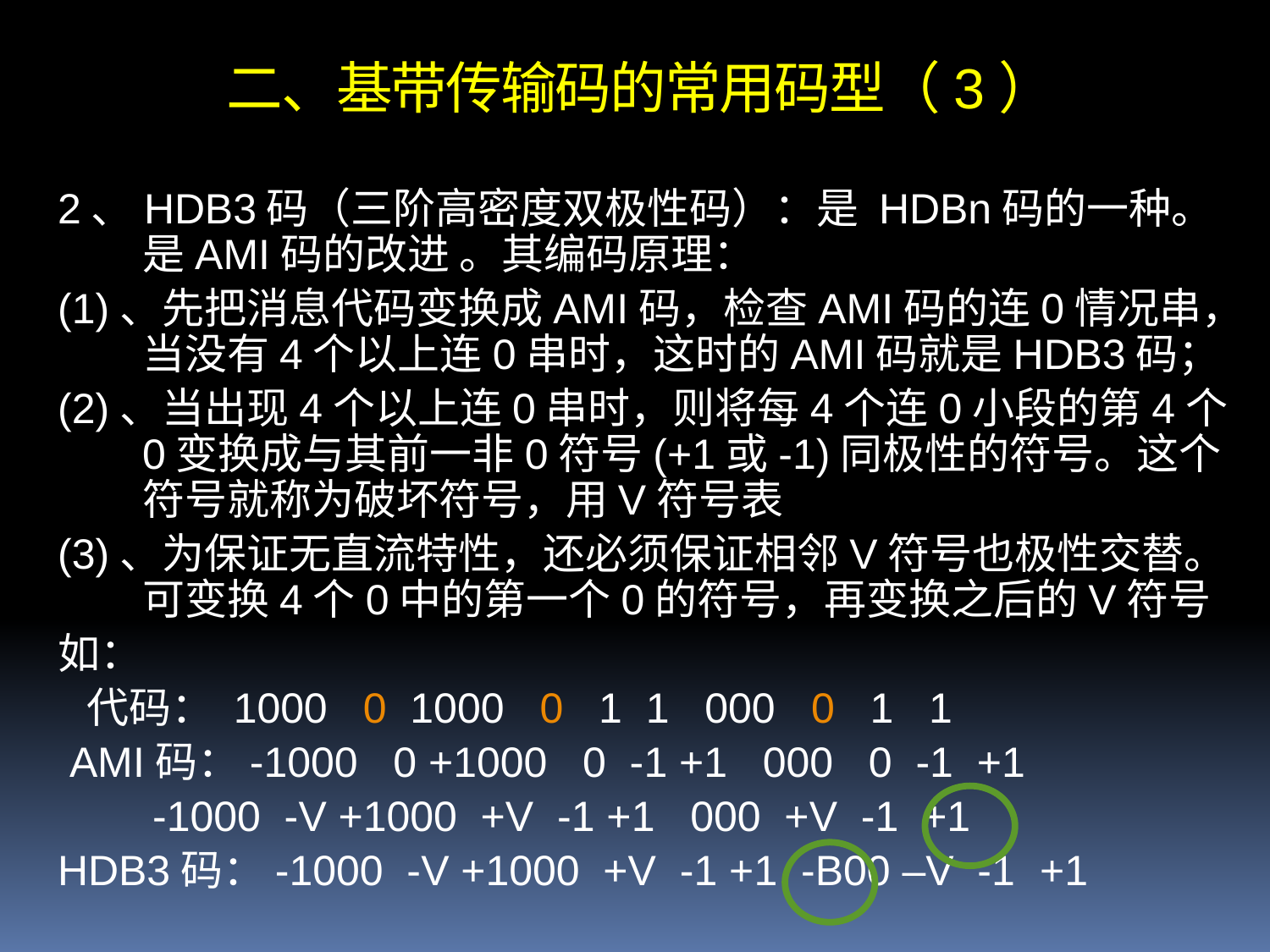

二、基带传输码的常用码型（3）
2、HDB3码（三阶高密度双极性码）：是 HDBn码的一种。是AMI码的改进 。其编码原理：
(1)、先把消息代码变换成AMI码，检查AMI码的连0情况串，当没有4个以上连0串时，这时的AMI码就是HDB3码；
(2)、当出现4个以上连0串时，则将每4个连0小段的第4个0变换成与其前一非0符号(+1或-1)同极性的符号。这个符号就称为破坏符号，用V符号表
(3)、为保证无直流特性，还必须保证相邻V符号也极性交替。可变换4个0中的第一个0的符号，再变换之后的V符号
如：
  代码： 1000   0  1000   0   1  1   000   0   1   1
 AMI码：-1000   0 +1000   0  -1 +1   000   0  -1  +1
        -1000  -V +1000  +V  -1 +1   000  +V  -1  +1
HDB3码：-1000  -V +1000  +V  -1 +1  -B00 –V  -1  +1